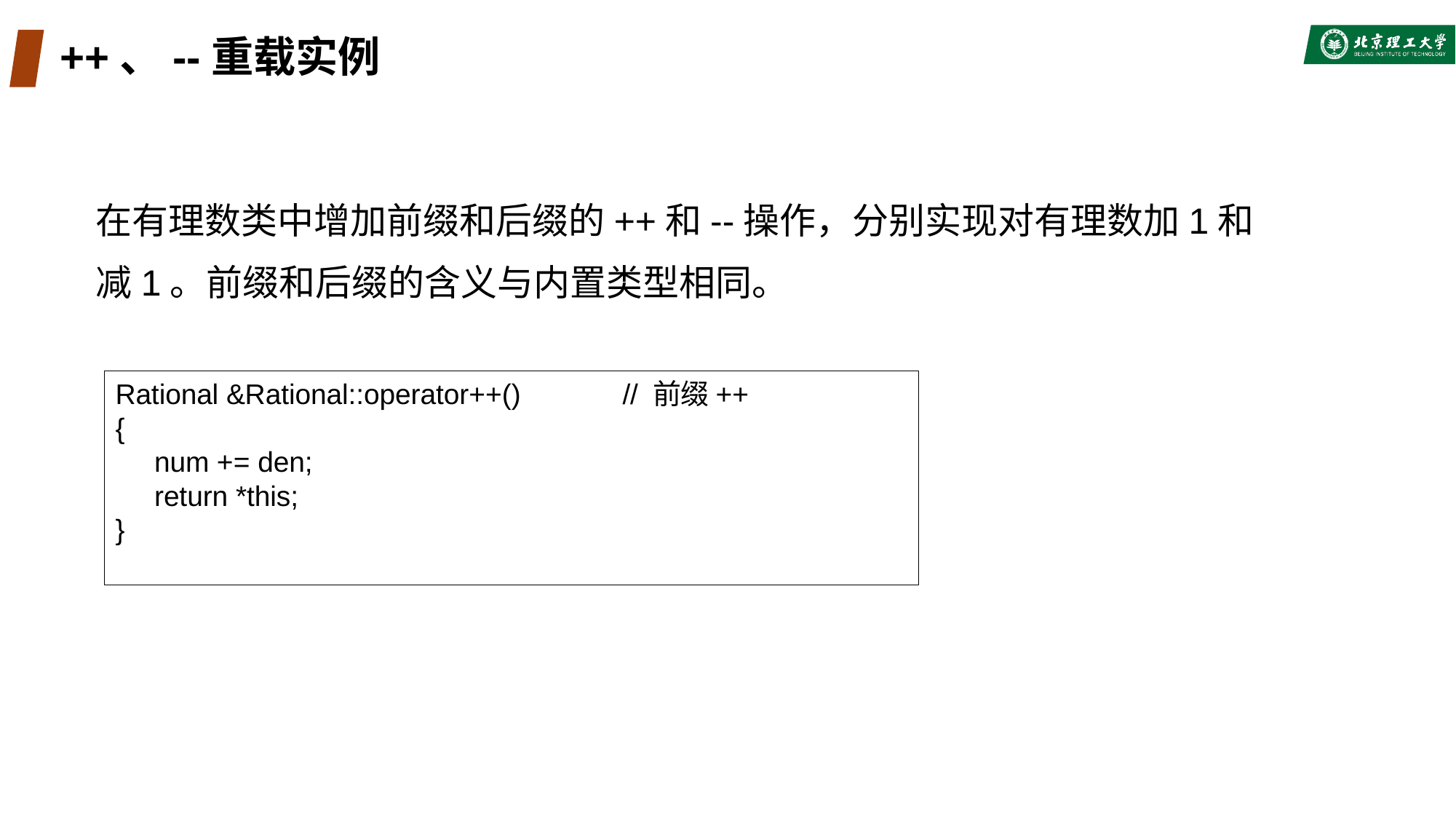

# ++、--重载实例
在有理数类中增加前缀和后缀的++和--操作，分别实现对有理数加1和减1。前缀和后缀的含义与内置类型相同。
Rational &Rational::operator++()             // 前缀++
{
     num += den;
     return *this;
}